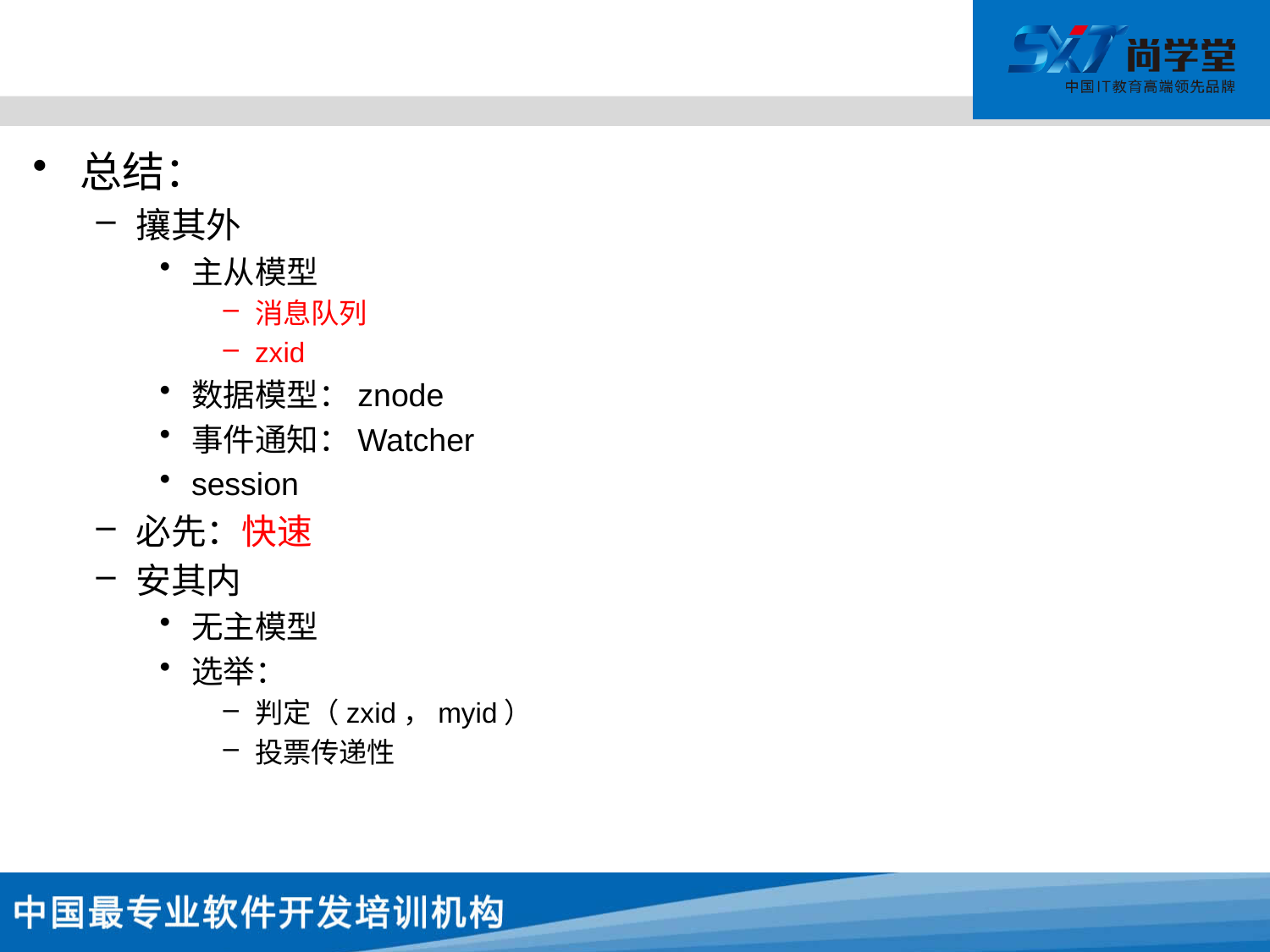

#
总结：
攘其外
主从模型
消息队列
zxid
数据模型：znode
事件通知：Watcher
session
必先：快速
安其内
无主模型
选举：
判定（zxid，myid）
投票传递性